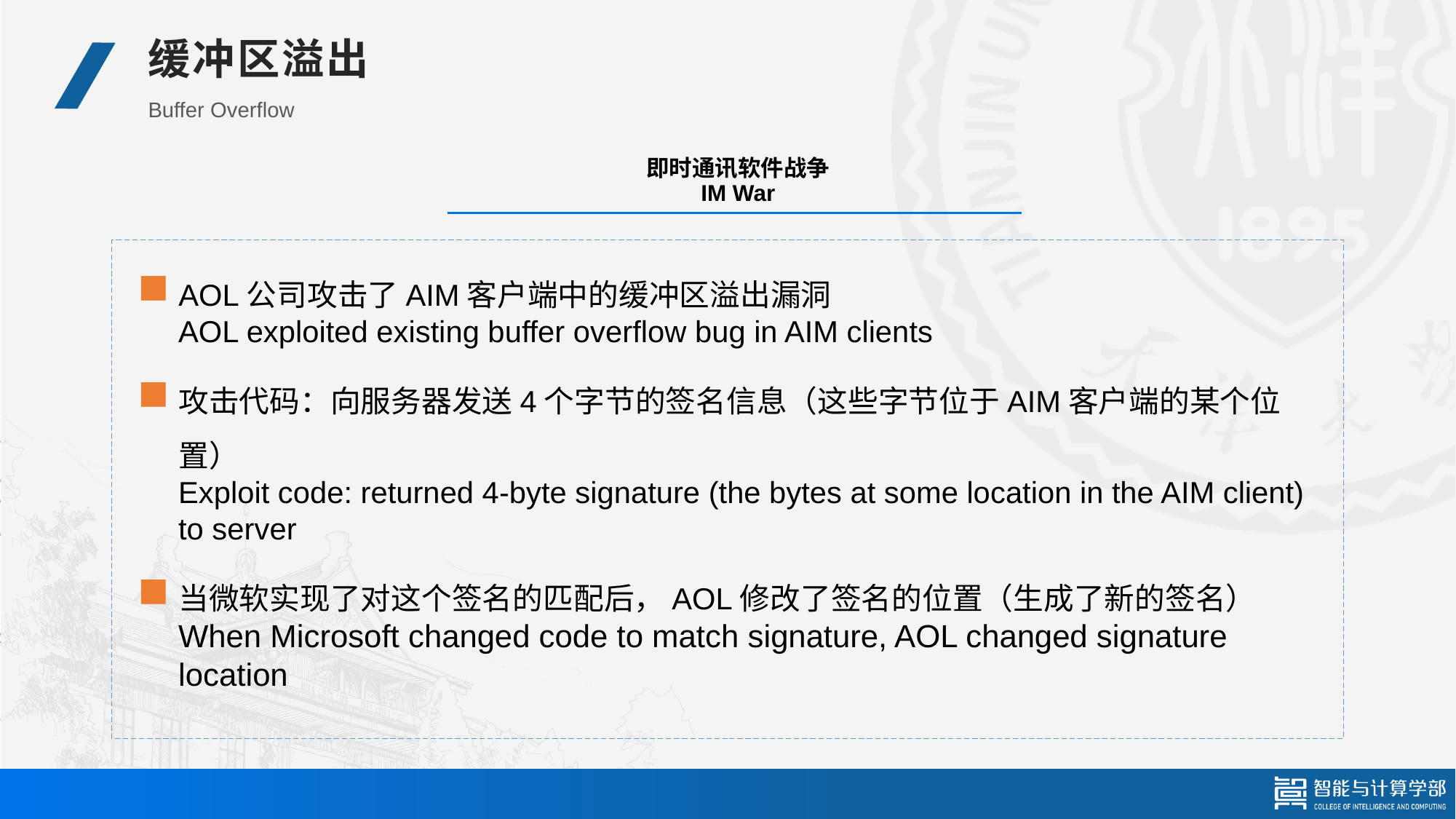

缓冲区溢出
Buffer Overflow
# 即时通讯软件战争 IM War
AOL公司攻击了AIM客户端中的缓冲区溢出漏洞
AOL exploited existing buffer overflow bug in AIM clients
攻击代码：向服务器发送4个字节的签名信息（这些字节位于AIM客户端的某个位置）
Exploit code: returned 4-byte signature (the bytes at some location in the AIM client) to server
当微软实现了对这个签名的匹配后，AOL修改了签名的位置（生成了新的签名）
When Microsoft changed code to match signature, AOL changed signature location